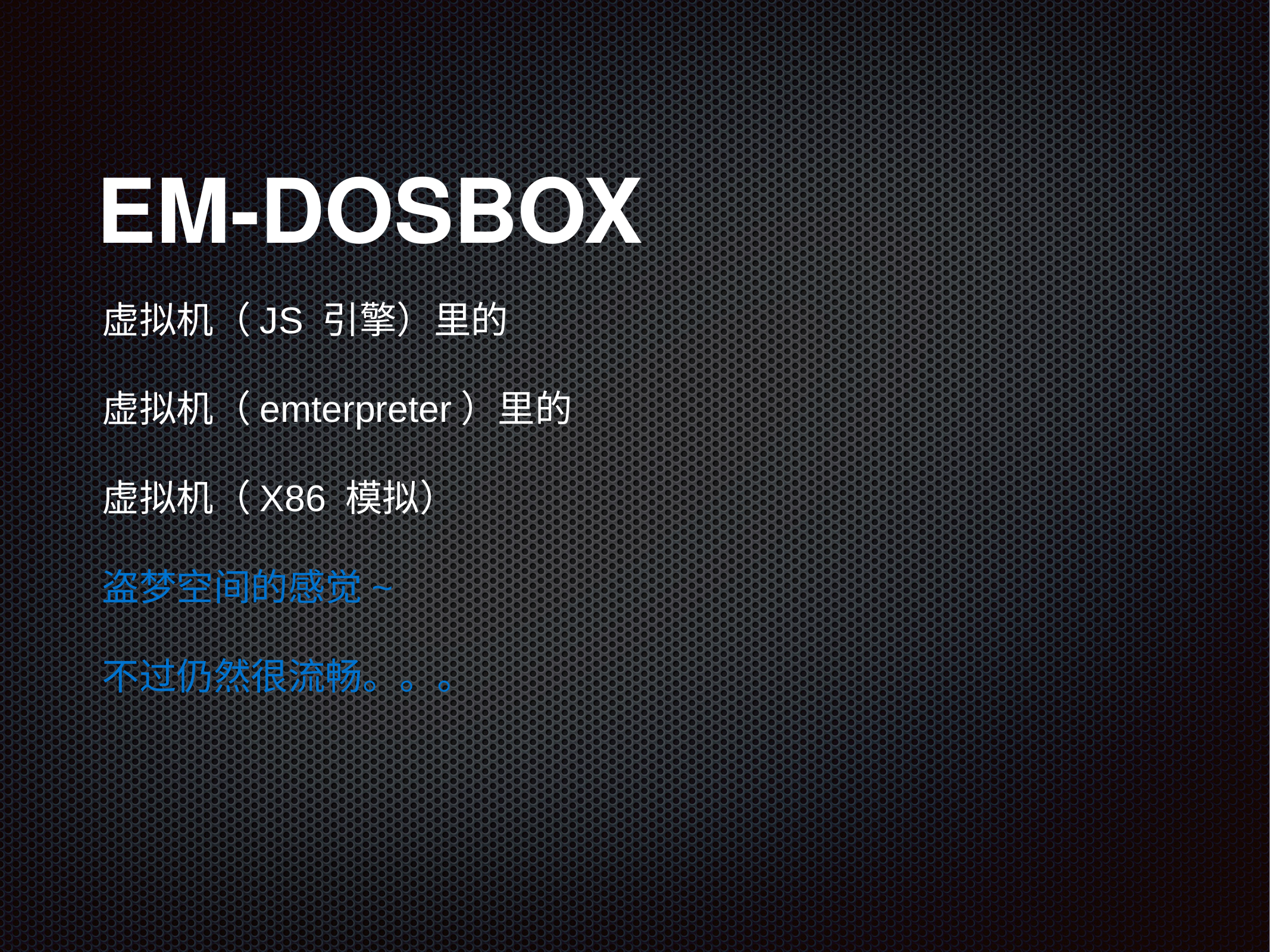

# EM-DOSBOX
虚拟机（JS 引擎）里的
虚拟机（emterpreter）里的
虚拟机（X86 模拟）
盗梦空间的感觉~
不过仍然很流畅。。。